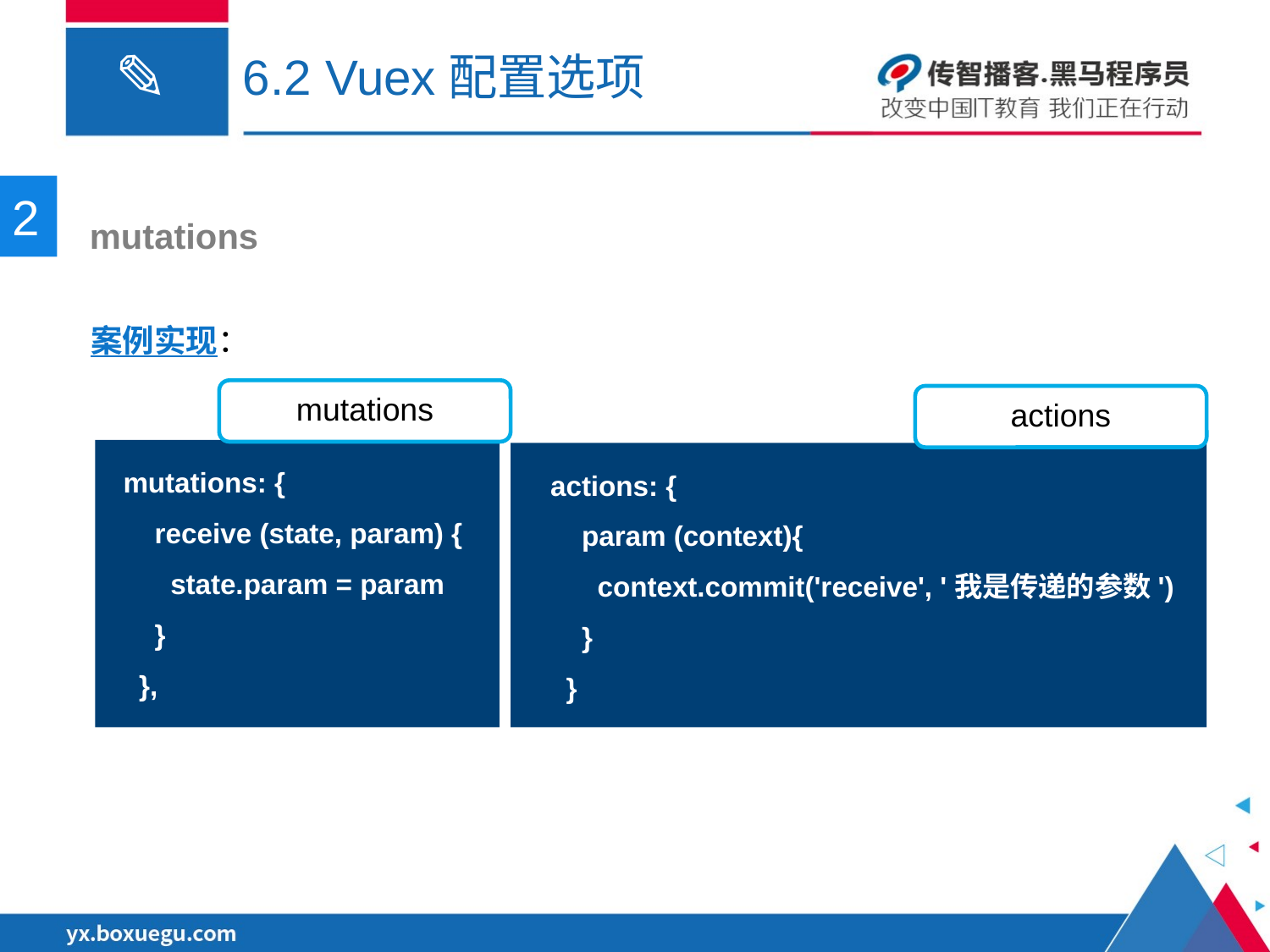

# 6.2 Vuex配置选项

2
  mutations
案例实现：
mutations
actions

mutations: {
    receive (state, param) {
      state.param = param
    }
  },

actions: {
    param (context){
      context.commit('receive', '我是传递的参数')
    }
  }